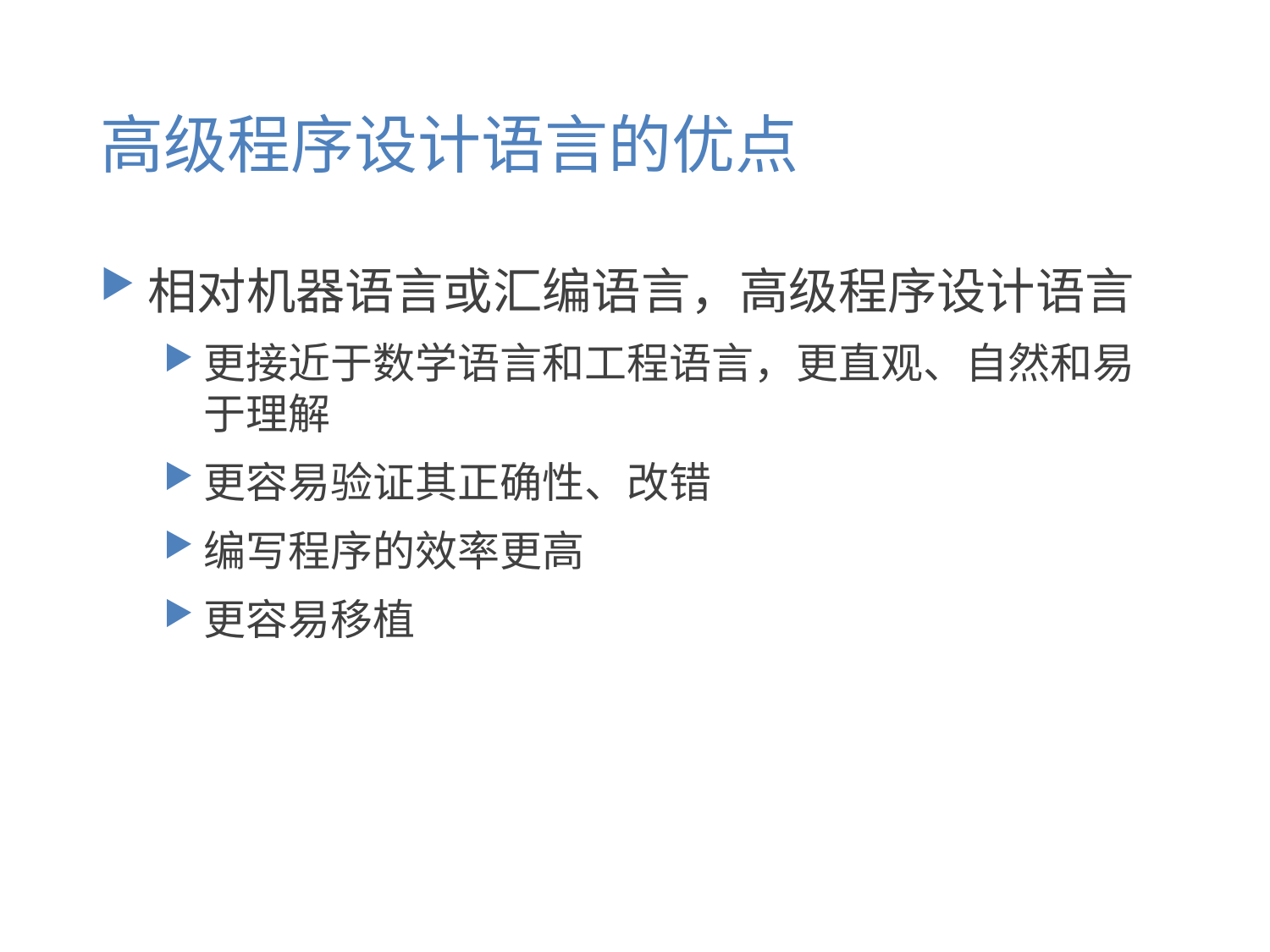

# 高级程序设计语言的优点
相对机器语言或汇编语言，高级程序设计语言
更接近于数学语言和工程语言，更直观、自然和易于理解
更容易验证其正确性、改错
编写程序的效率更高
更容易移植